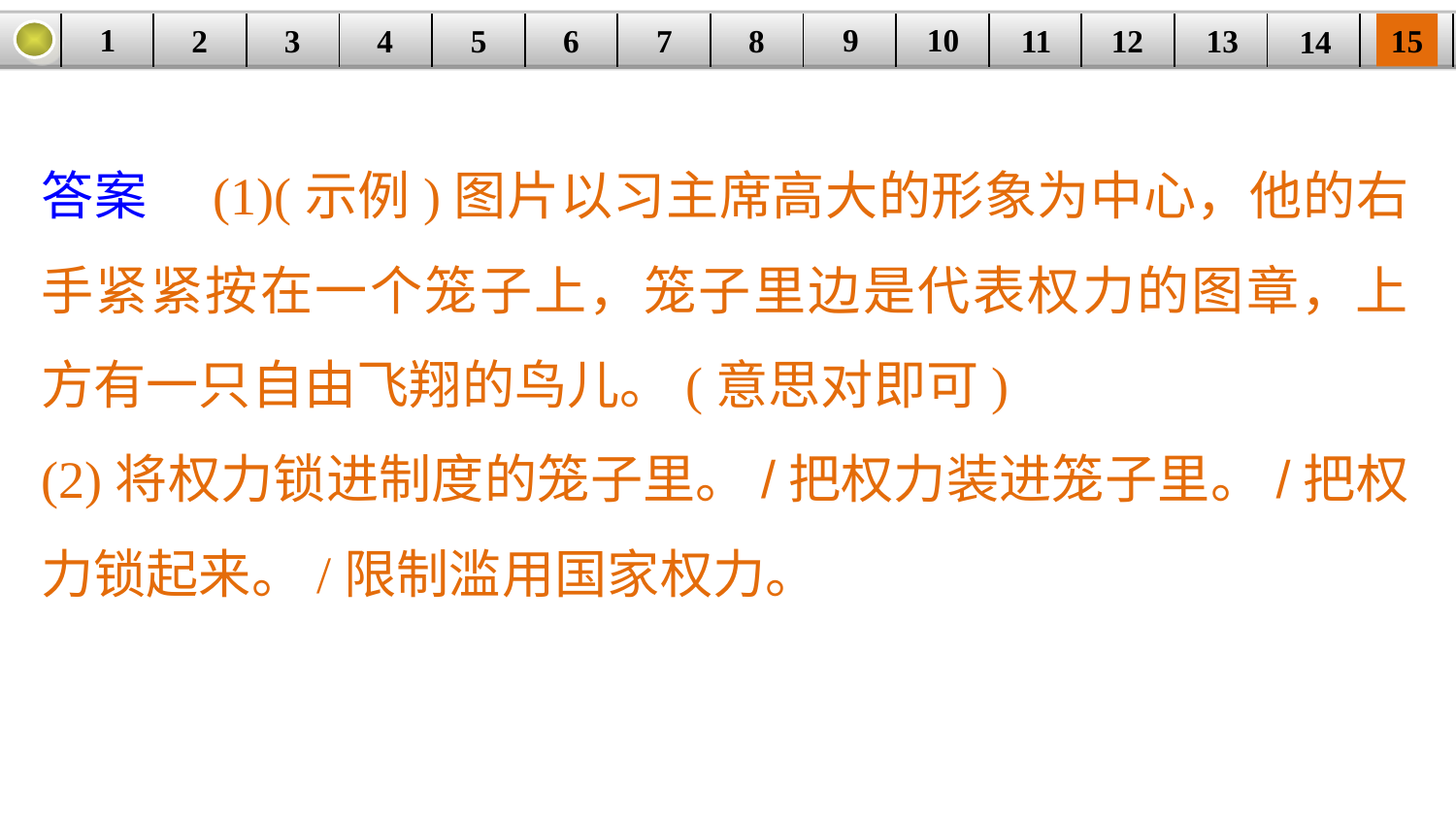

9
10
1
3
4
5
6
8
11
2
12
15
|  |  |  |  |  |  |  |  |  |  |  |  |  |  |  |
| --- | --- | --- | --- | --- | --- | --- | --- | --- | --- | --- | --- | --- | --- | --- |
7
13
14

答案　(1)(示例)图片以习主席高大的形象为中心，他的右手紧紧按在一个笼子上，笼子里边是代表权力的图章，上方有一只自由飞翔的鸟儿。(意思对即可)
(2)将权力锁进制度的笼子里。/把权力装进笼子里。/把权力锁起来。/限制滥用国家权力。